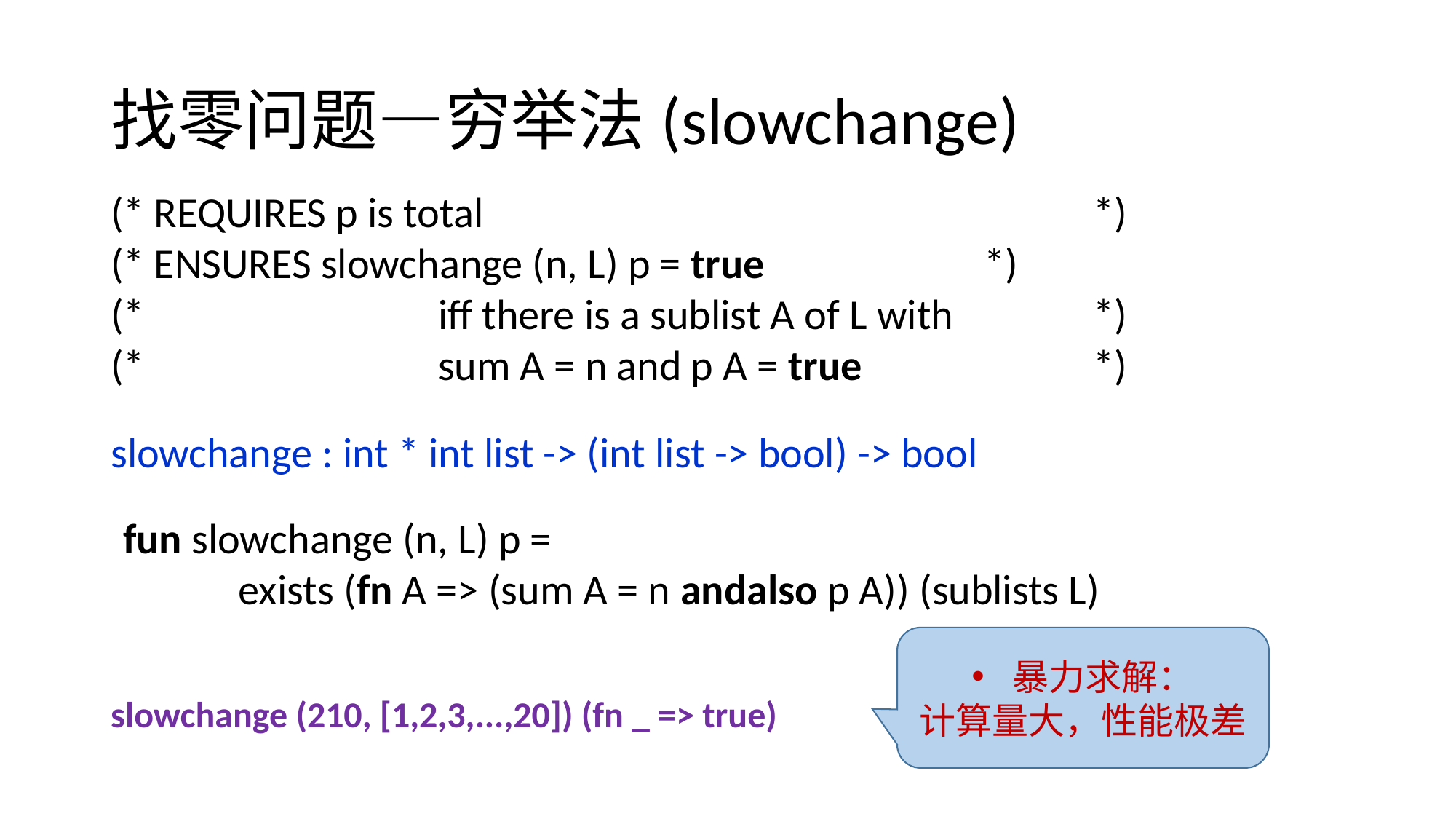

# 找零问题—穷举法(slowchange)
(* REQUIRES p is total						*)
(* ENSURES slowchange (n, L) p = true			*)
(* 			iff there is a sublist A of L with		*)
(* 			sum A = n and p A = true			*)
slowchange : int * int list -> (int list -> bool) -> bool
fun slowchange (n, L) p =
            exists (fn A => (sum A = n andalso p A)) (sublists L)
暴力求解：
计算量大，性能极差
slowchange (210, [1,2,3,...,20]) (fn _ => true)